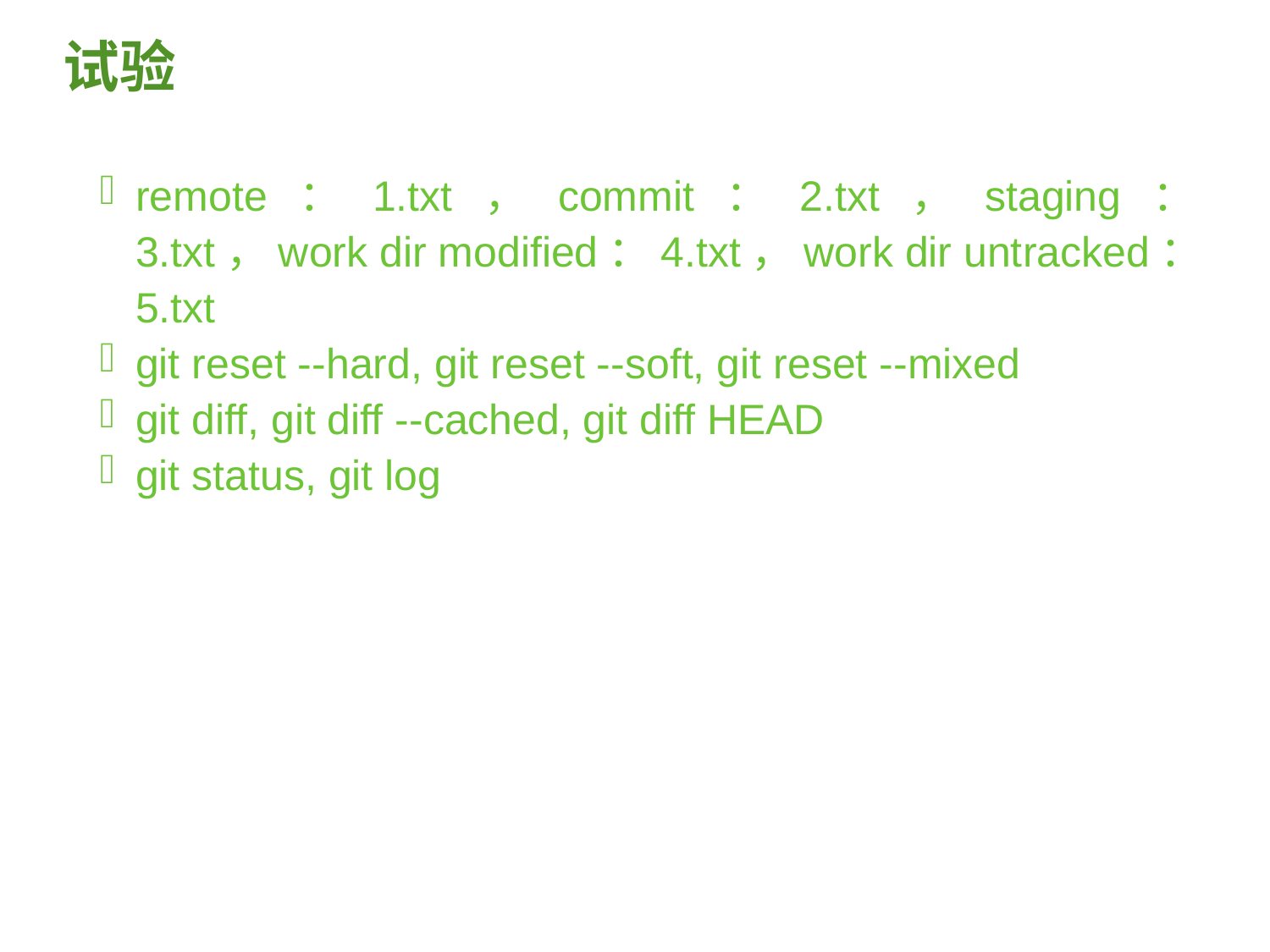

试验
remote：1.txt，commit：2.txt，staging：3.txt，work dir modified：4.txt，work dir untracked：5.txt
git reset --hard, git reset --soft, git reset --mixed
git diff, git diff --cached, git diff HEAD
git status, git log